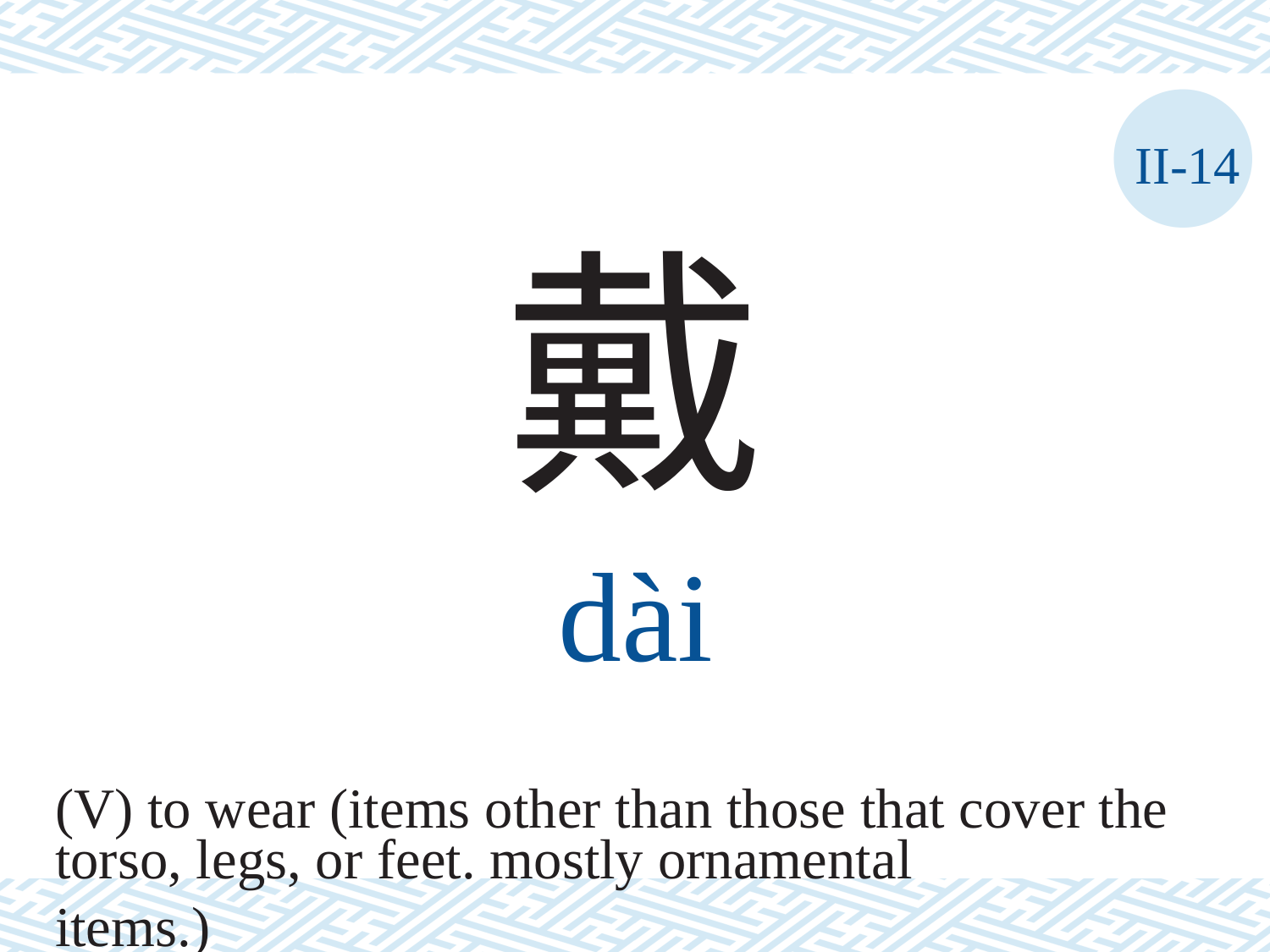

II-14
戴
dài
(V) to wear (items other than those that cover the
torso, legs, or feet. mostly ornamental items.)